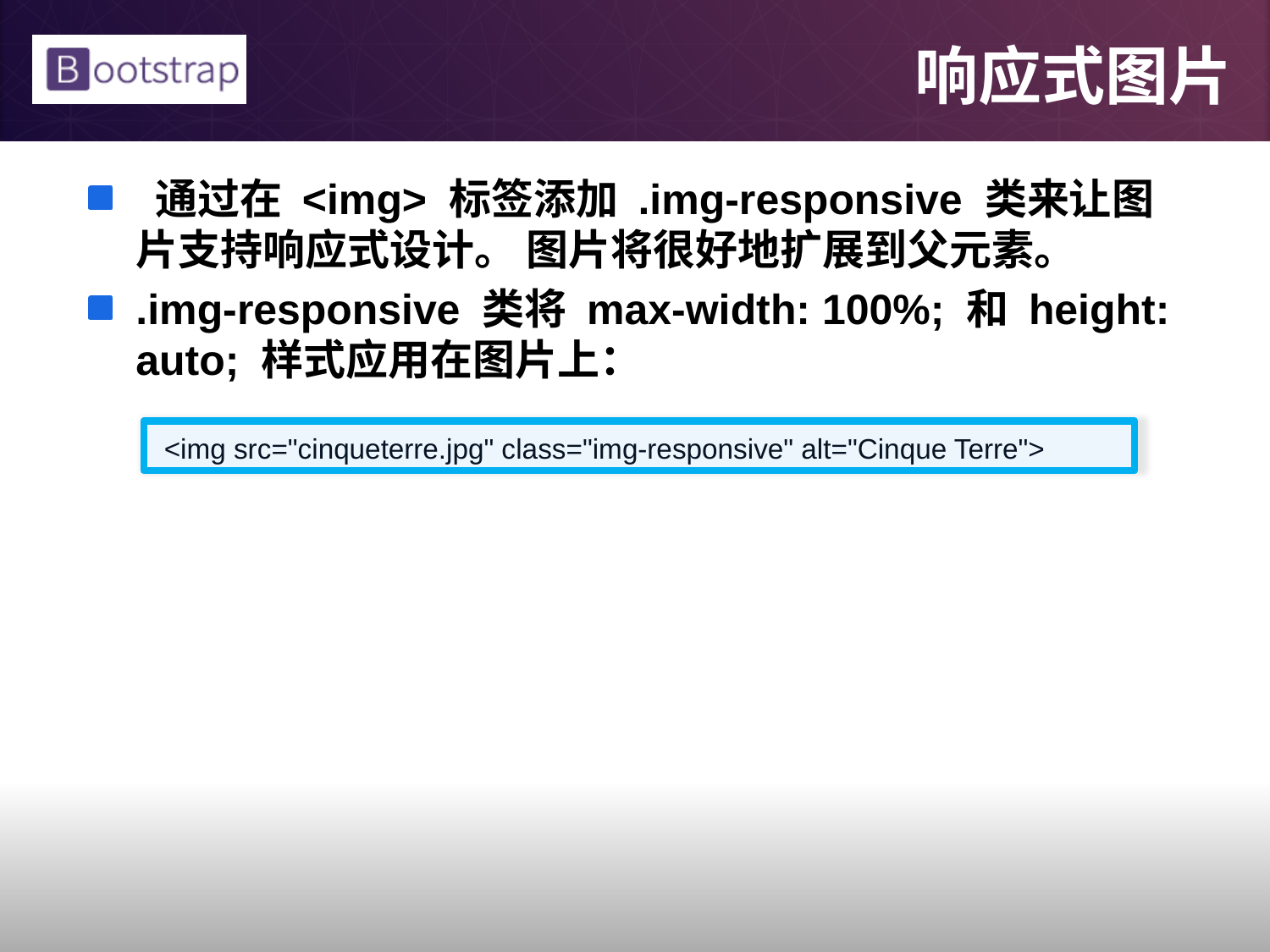

# 响应式图片
 通过在 <img> 标签添加 .img-responsive 类来让图片支持响应式设计。 图片将很好地扩展到父元素。
.img-responsive 类将 max-width: 100%; 和 height: auto; 样式应用在图片上：
 <img src="cinqueterre.jpg" class="img-responsive" alt="Cinque Terre">